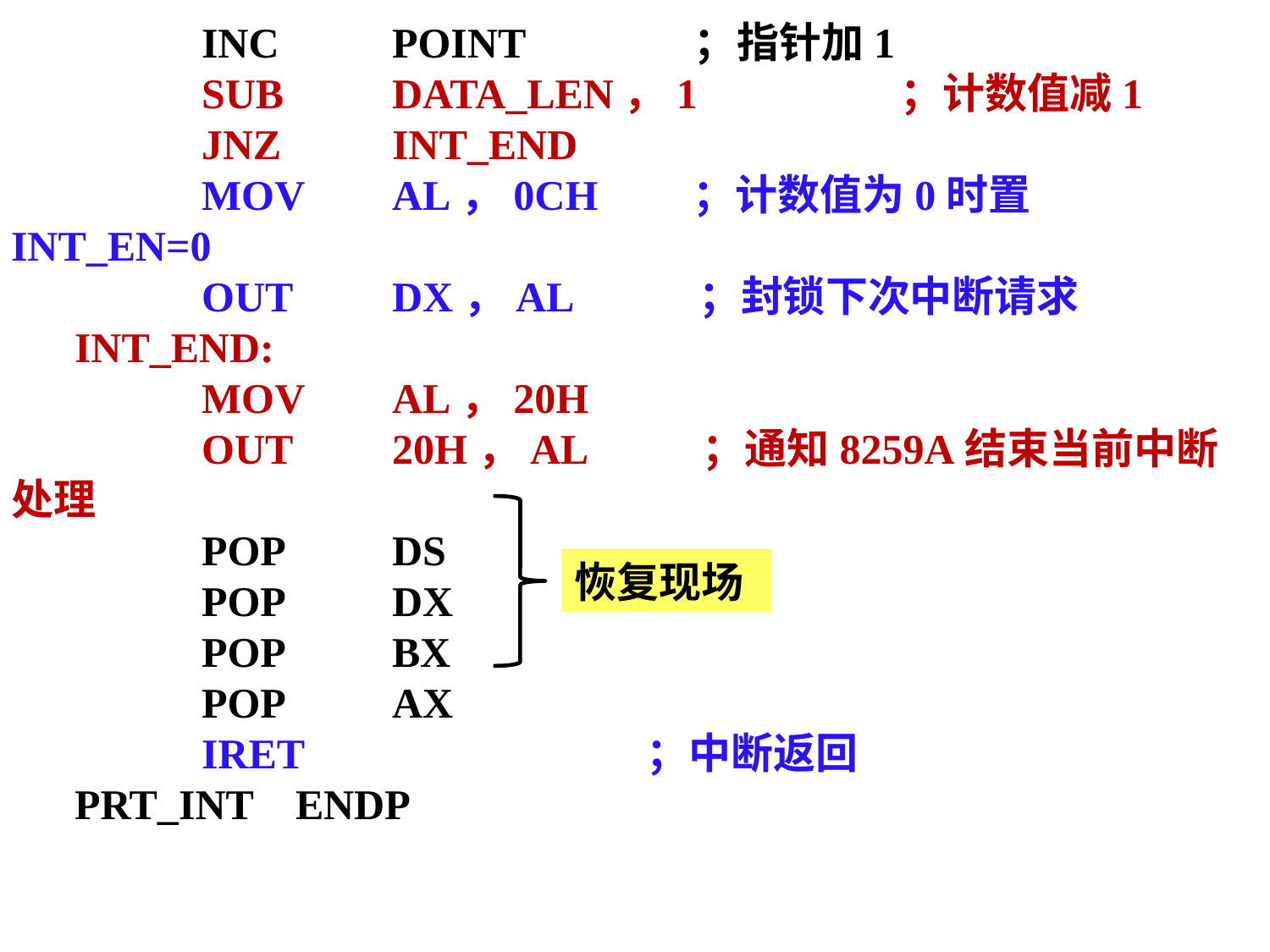

INC   	POINT               ；指针加1
            SUB   	DATA_LEN，1        	；计数值减1
            JNZ   	INT_END
            MOV  	AL，0CH        ；计数值为0时置INT_EN=0
            OUT   	DX，AL           ；封锁下次中断请求
INT_END:
            MOV  	AL，20H
            OUT 	20H，AL          ；通知8259A结束当前中断处理
	      POP  	DS
            POP  	DX
            POP  	BX
            POP  	AX
            IRET                       	；中断返回
PRT_INT    ENDP

恢复现场
88